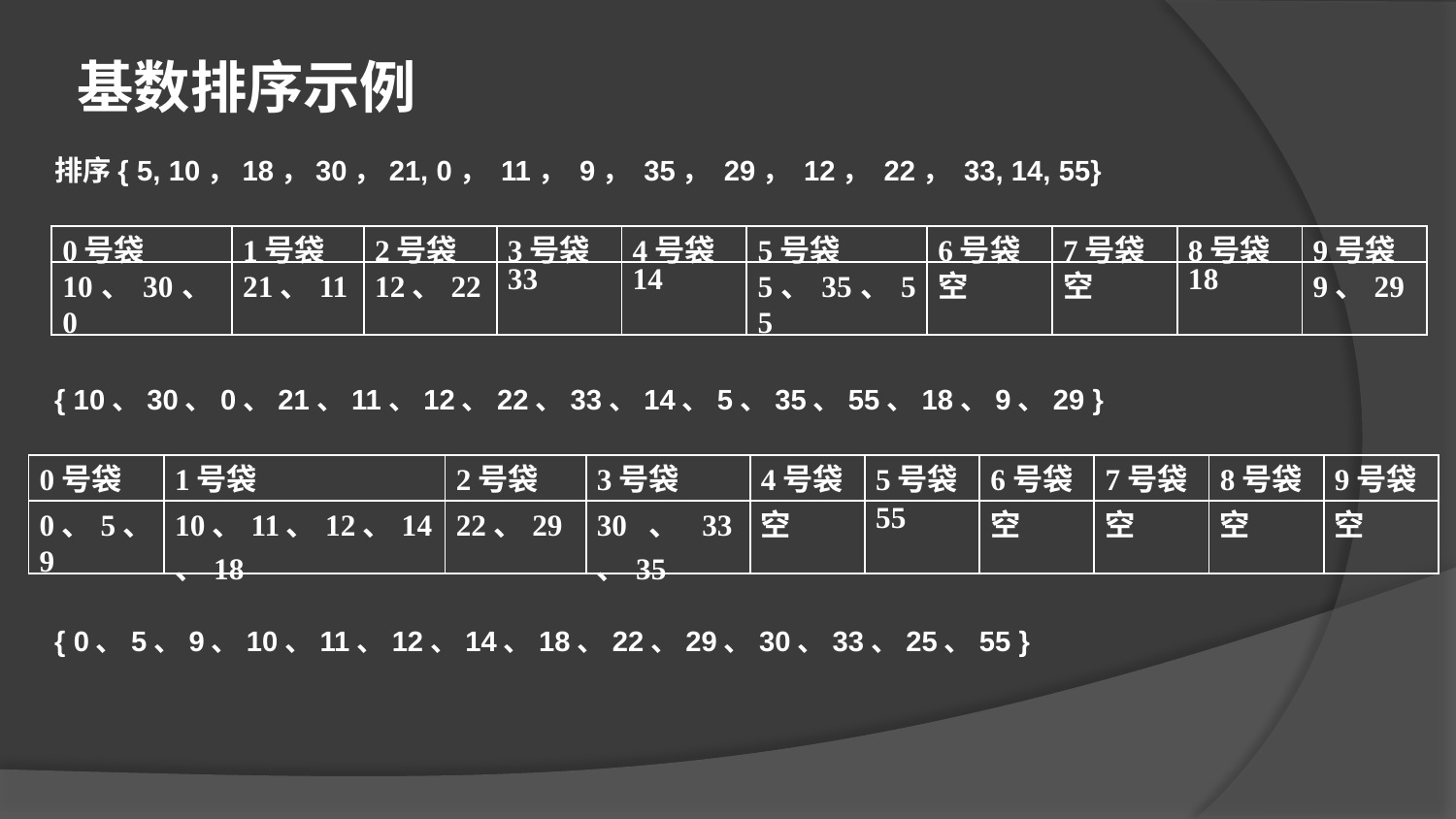

基数排序示例
排序{ 5, 10，18，30，21, 0， 11， 9， 35， 29， 12， 22， 33, 14, 55}
| 0号袋 | 1号袋 | 2号袋 | 3号袋 | 4号袋 | 5号袋 | 6号袋 | 7号袋 | 8号袋 | 9号袋 |
| --- | --- | --- | --- | --- | --- | --- | --- | --- | --- |
| 10、30、0 | 21、11 | 12、22 | 33 | 14 | 5、35、55 | 空 | 空 | 18 | 9、29 |
{ 10、30、0、21、11、12、22、33、14、5、35、55、18、9、29 }
| 0号袋 | 1号袋 | 2号袋 | 3号袋 | 4号袋 | 5号袋 | 6号袋 | 7号袋 | 8号袋 | 9号袋 |
| --- | --- | --- | --- | --- | --- | --- | --- | --- | --- |
| 0、5、9 | 10、11、12、14、18 | 22、29 | 30、33、35 | 空 | 55 | 空 | 空 | 空 | 空 |
{ 0、5、9、10、11、12、14、18、22、29、30、33、25、55 }
235